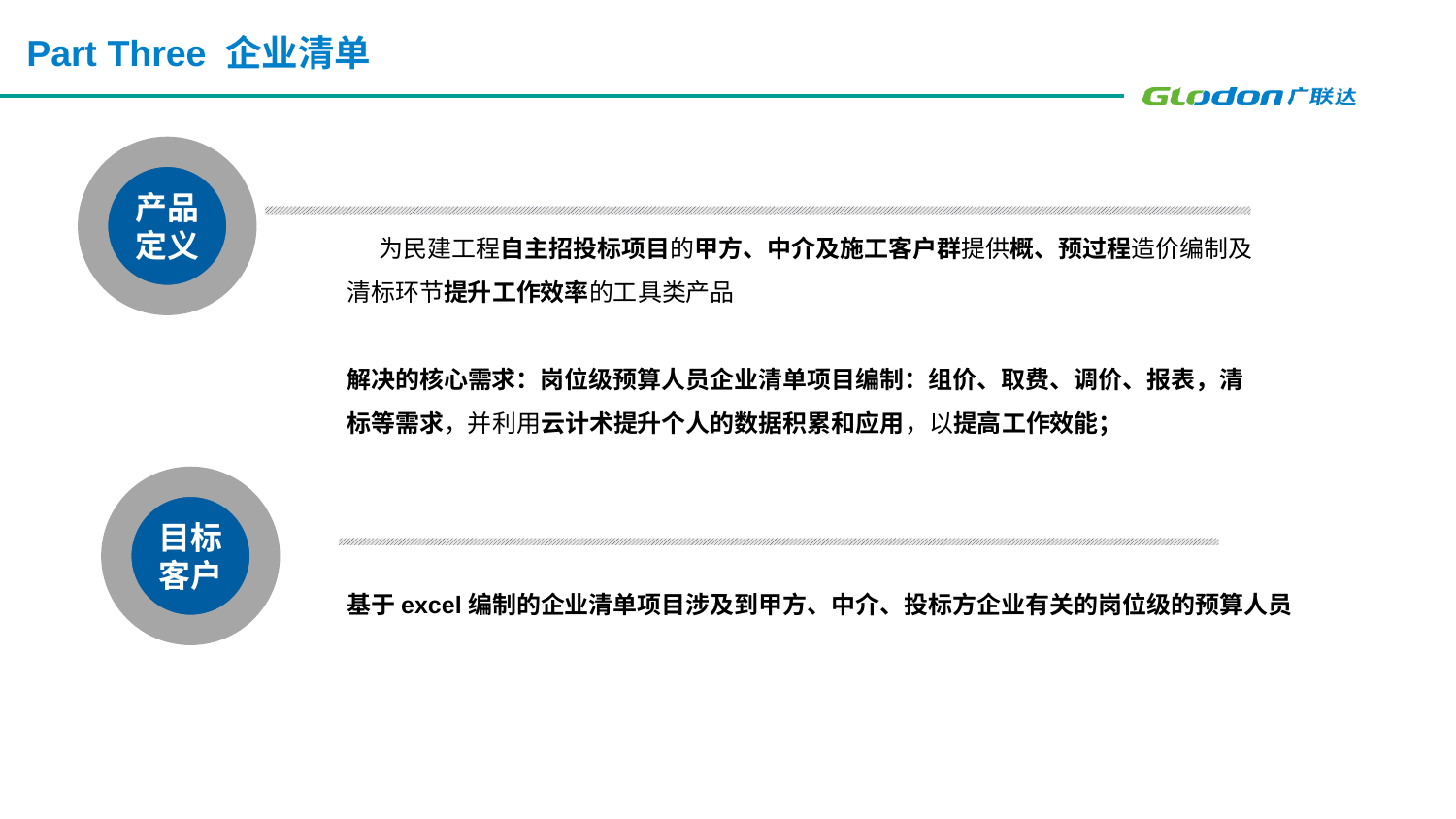

Part Three 企业清单
产品定义

     为民建工程自主招投标项目的甲方、中介及施工客户群提供概、预过程造价编制及清标环节提升工作效率的工具类产品

解决的核心需求：岗位级预算人员企业清单项目编制：组价、取费、调价、报表，清标等需求，并利用云计术提升个人的数据积累和应用，以提高工作效能；
目标客户

基于excel编制的企业清单项目涉及到甲方、中介、投标方企业有关的岗位级的预算人员